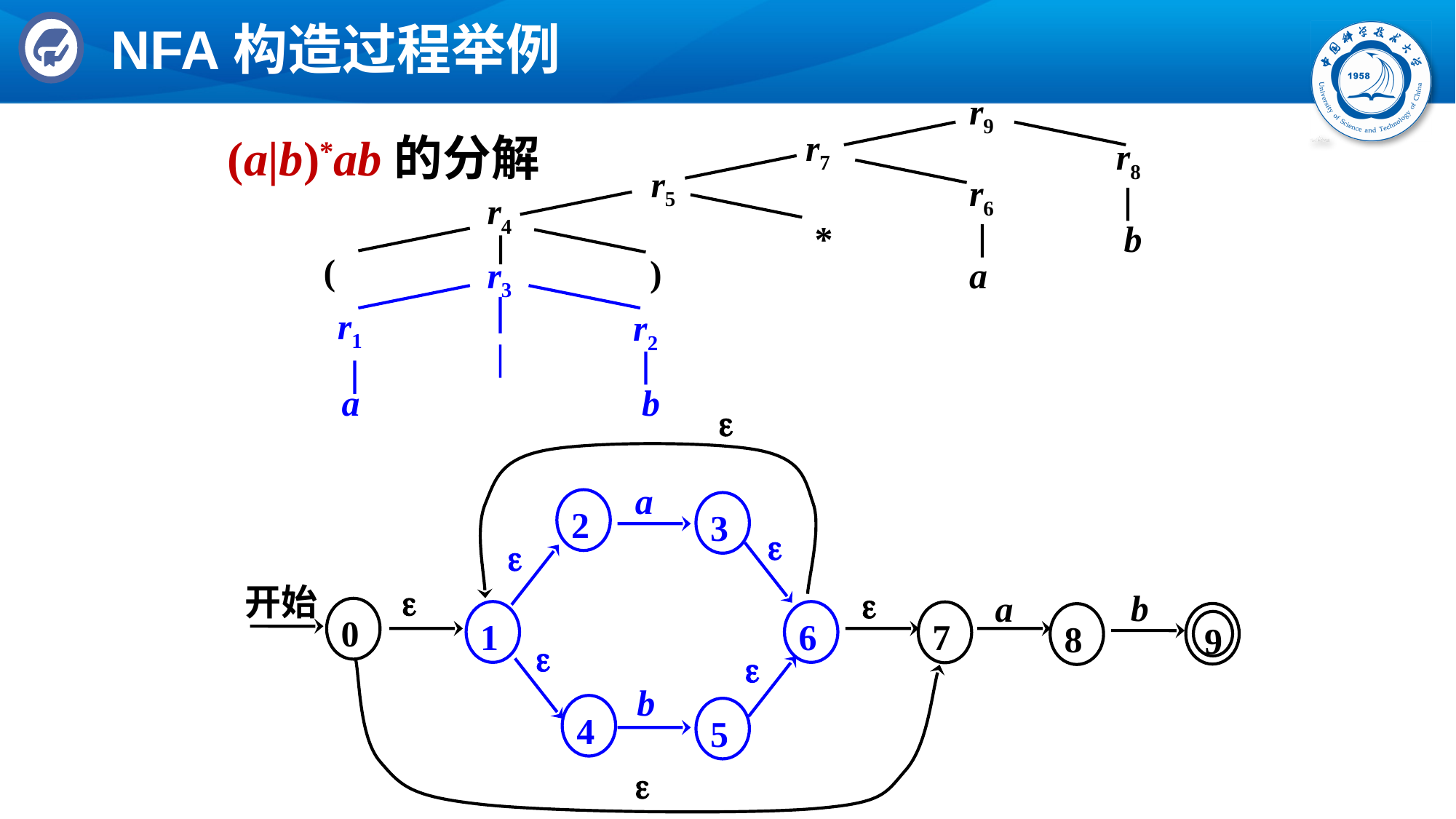

# NFA构造过程举例
r9

(a|b)*ab的分解
r7
r8

r5
r6
r4

*
b

(
)
r3
a

r1
r2
|

a
b
ε

a
2
3
ε

ε

ε
开始
ε
b
a
0
1
6
7

9
8

ε
ε

b
4
5

ε